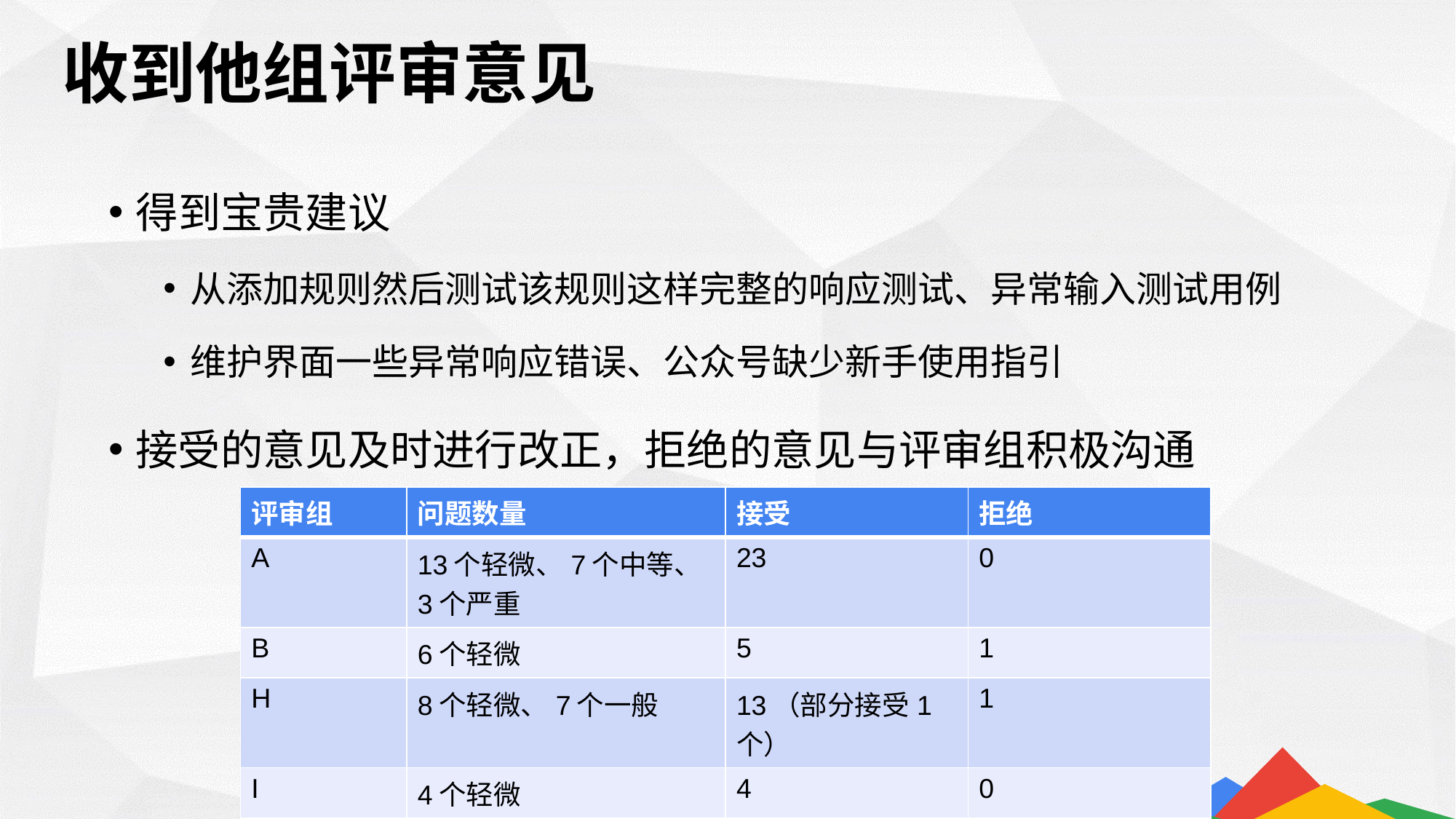

收到他组评审意见
得到宝贵建议
从添加规则然后测试该规则这样完整的响应测试、异常输入测试用例
维护界面一些异常响应错误、公众号缺少新手使用指引
接受的意见及时进行改正，拒绝的意见与评审组积极沟通

| 评审组 | 问题数量 | 接受 | 拒绝 |
| --- | --- | --- | --- |
| A | 13个轻微、7个中等、3个严重 | 23 | 0 |
| B | 6个轻微 | 5 | 1 |
| H | 8个轻微、7个一般 | 13（部分接受1个） | 1 |
| I | 4个轻微 | 4 | 0 |